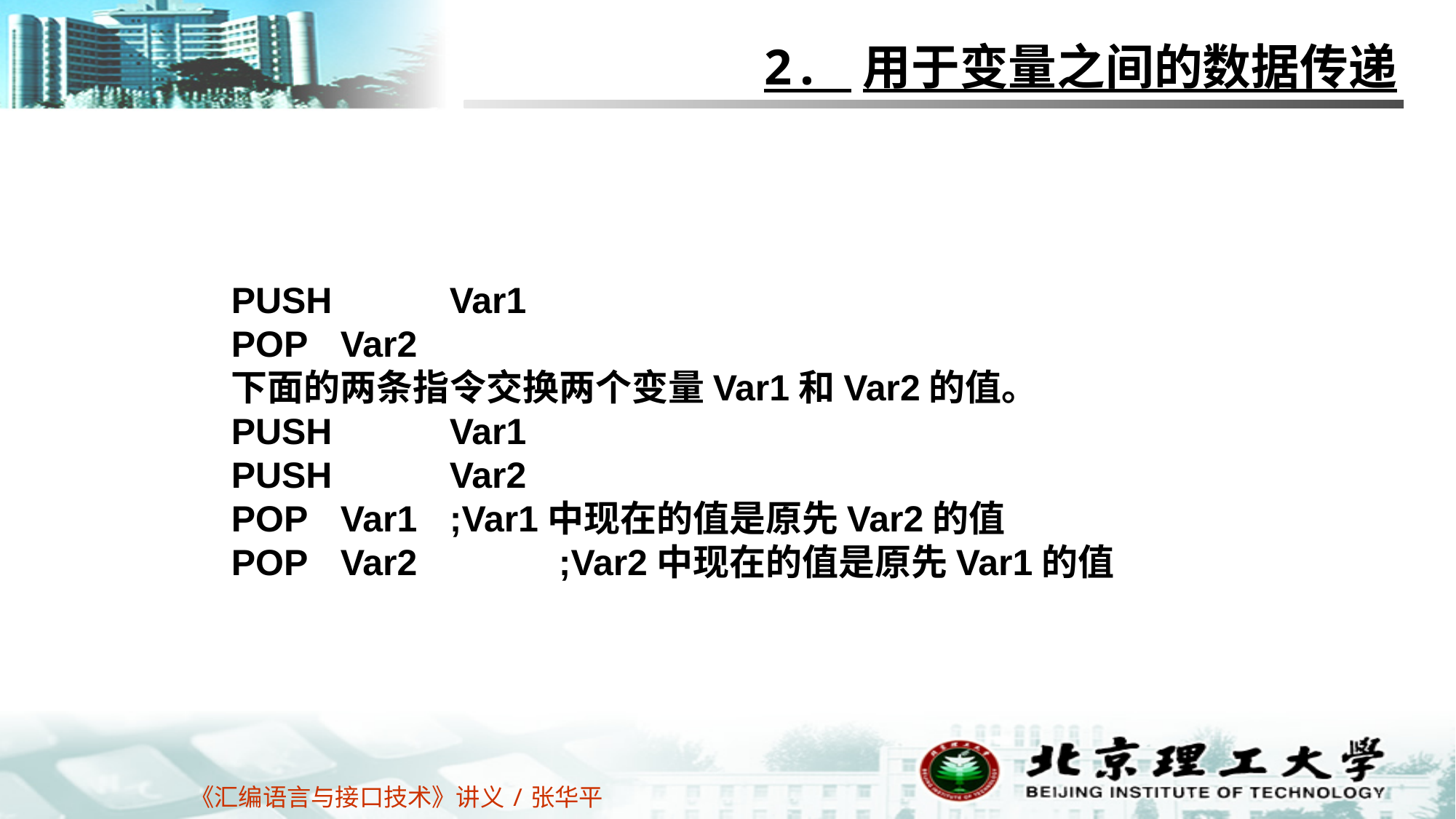

2. 用于变量之间的数据传递
PUSH   	Var1
POP   	Var2
下面的两条指令交换两个变量Var1和Var2的值。
PUSH 	Var1
PUSH		Var2
POP 	Var1	;Var1中现在的值是原先Var2的值
POP 	Var2		;Var2中现在的值是原先Var1的值